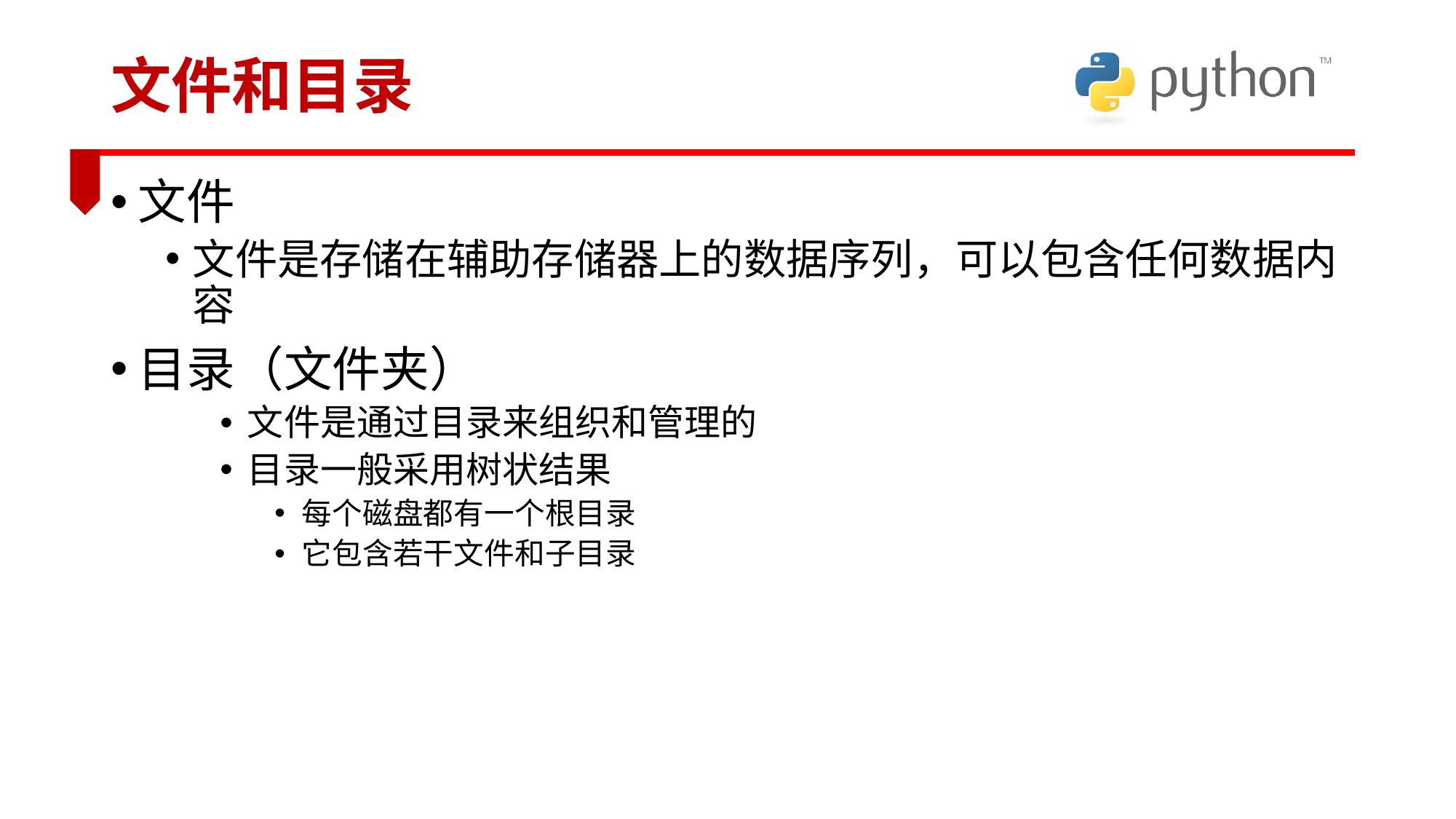

# 文件和目录
文件
文件是存储在辅助存储器上的数据序列，可以包含任何数据内容
目录（文件夹）
文件是通过目录来组织和管理的
目录一般采用树状结果
每个磁盘都有一个根目录
它包含若干文件和子目录